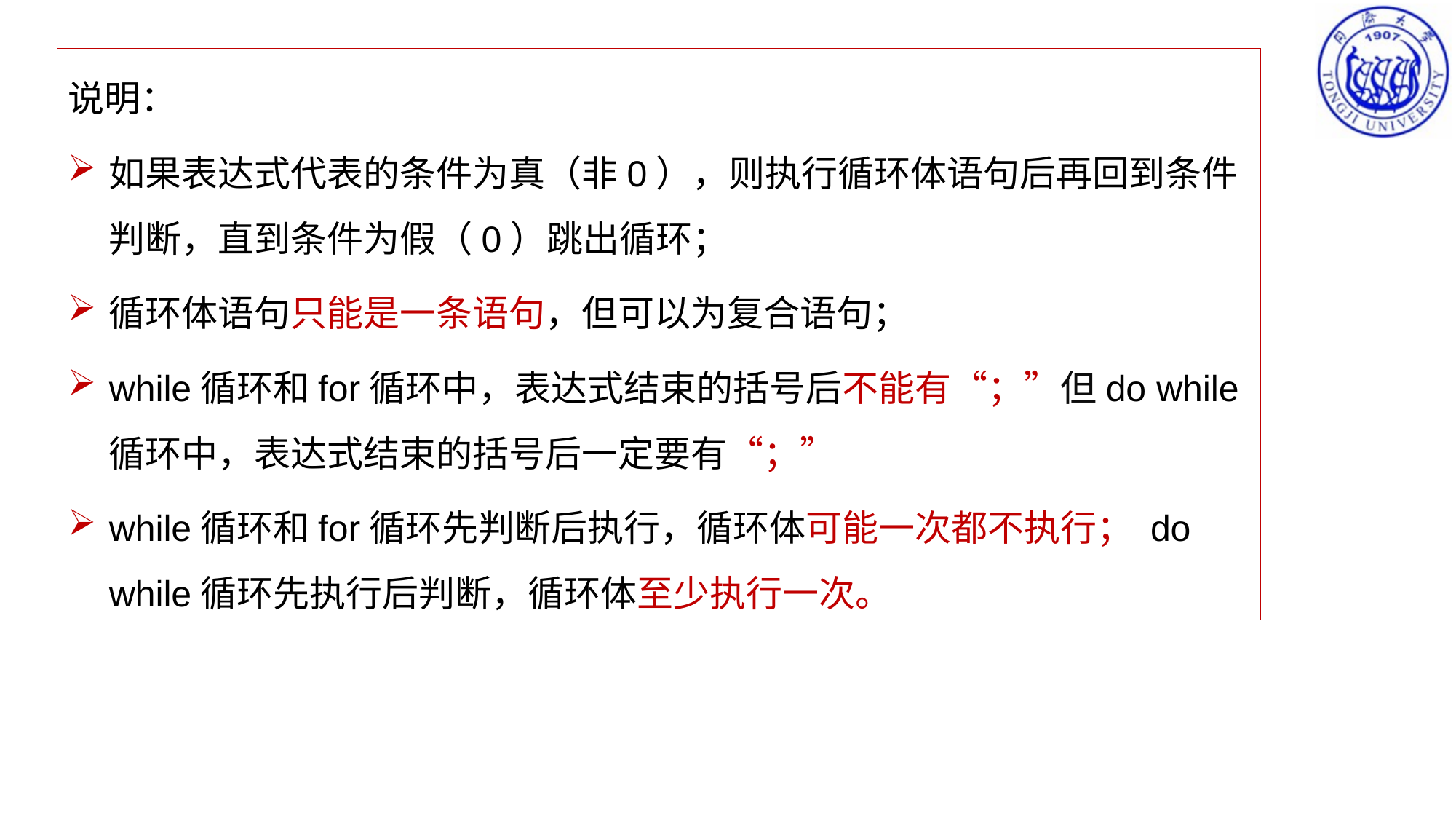

说明：
如果表达式代表的条件为真（非0），则执行循环体语句后再回到条件判断，直到条件为假（0）跳出循环；
循环体语句只能是一条语句，但可以为复合语句；
while循环和for循环中，表达式结束的括号后不能有“；”但do while循环中，表达式结束的括号后一定要有“；”
while循环和for循环先判断后执行，循环体可能一次都不执行； do while循环先执行后判断，循环体至少执行一次。